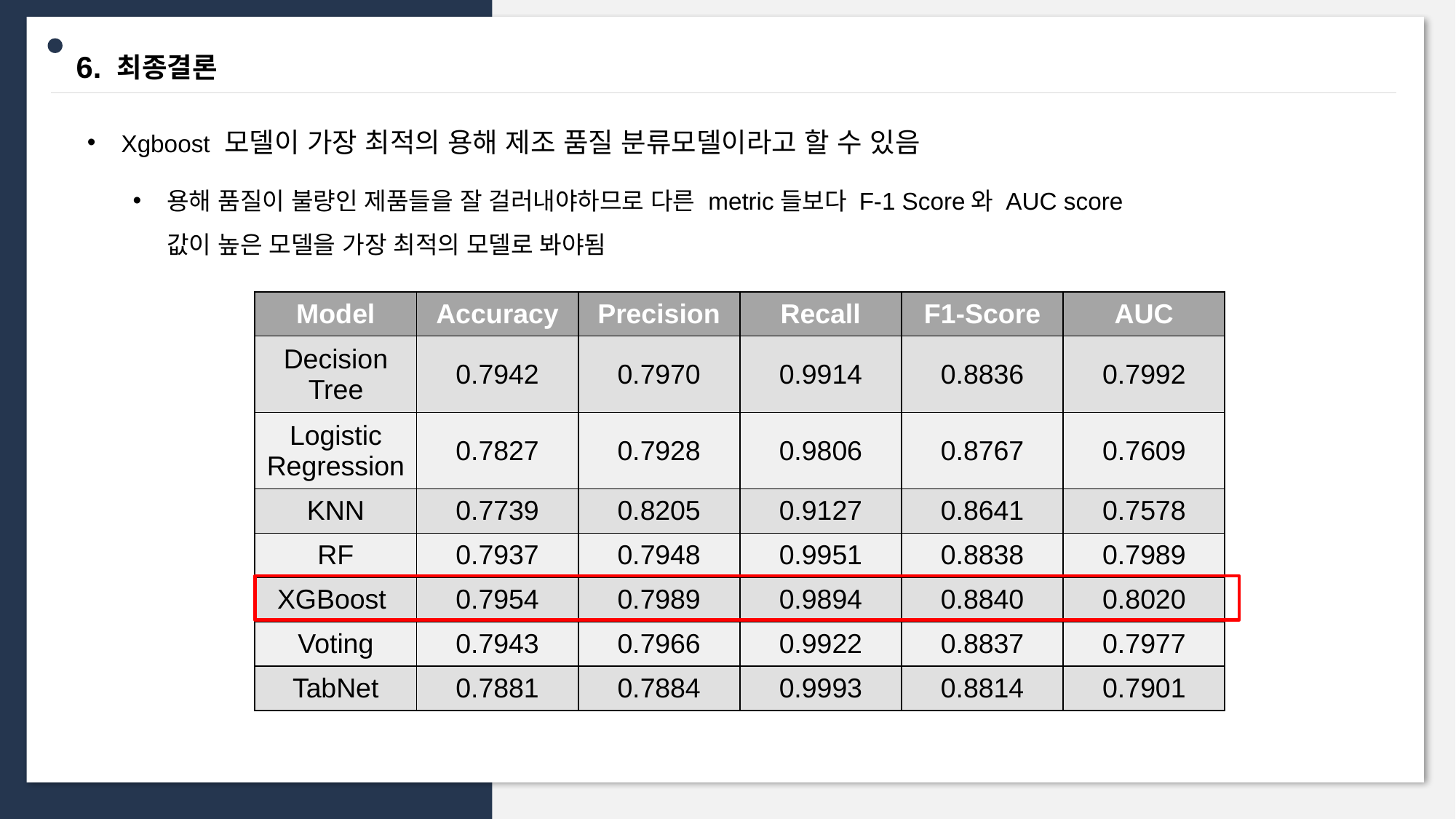

6.
 최종결론
Xgboost 모델이 가장 최적의 용해 제조 품질 분류모델이라고 할 수 있음

용해 품질이 불량인 제품들을 잘 걸러내야하므로 다른 metric들보다 F-1 Score와 AUC score값이 높은 모델을 가장 최적의 모델로 봐야됨

| Model | Accuracy | Precision | Recall | F1-Score | AUC |
| --- | --- | --- | --- | --- | --- |
| Decision Tree | 0.7942 | 0.7970 | 0.9914 | 0.8836 | 0.7992 |
| Logistic Regression | 0.7827 | 0.7928 | 0.9806 | 0.8767 | 0.7609 |
| KNN | 0.7739 | 0.8205 | 0.9127 | 0.8641 | 0.7578 |
| RF | 0.7937 | 0.7948 | 0.9951 | 0.8838 | 0.7989 |
| XGBoost | 0.7954 | 0.7989 | 0.9894 | 0.8840 | 0.8020 |
| Voting | 0.7943 | 0.7966 | 0.9922 | 0.8837 | 0.7977 |
| TabNet | 0.7881 | 0.7884 | 0.9993 | 0.8814 | 0.7901 |